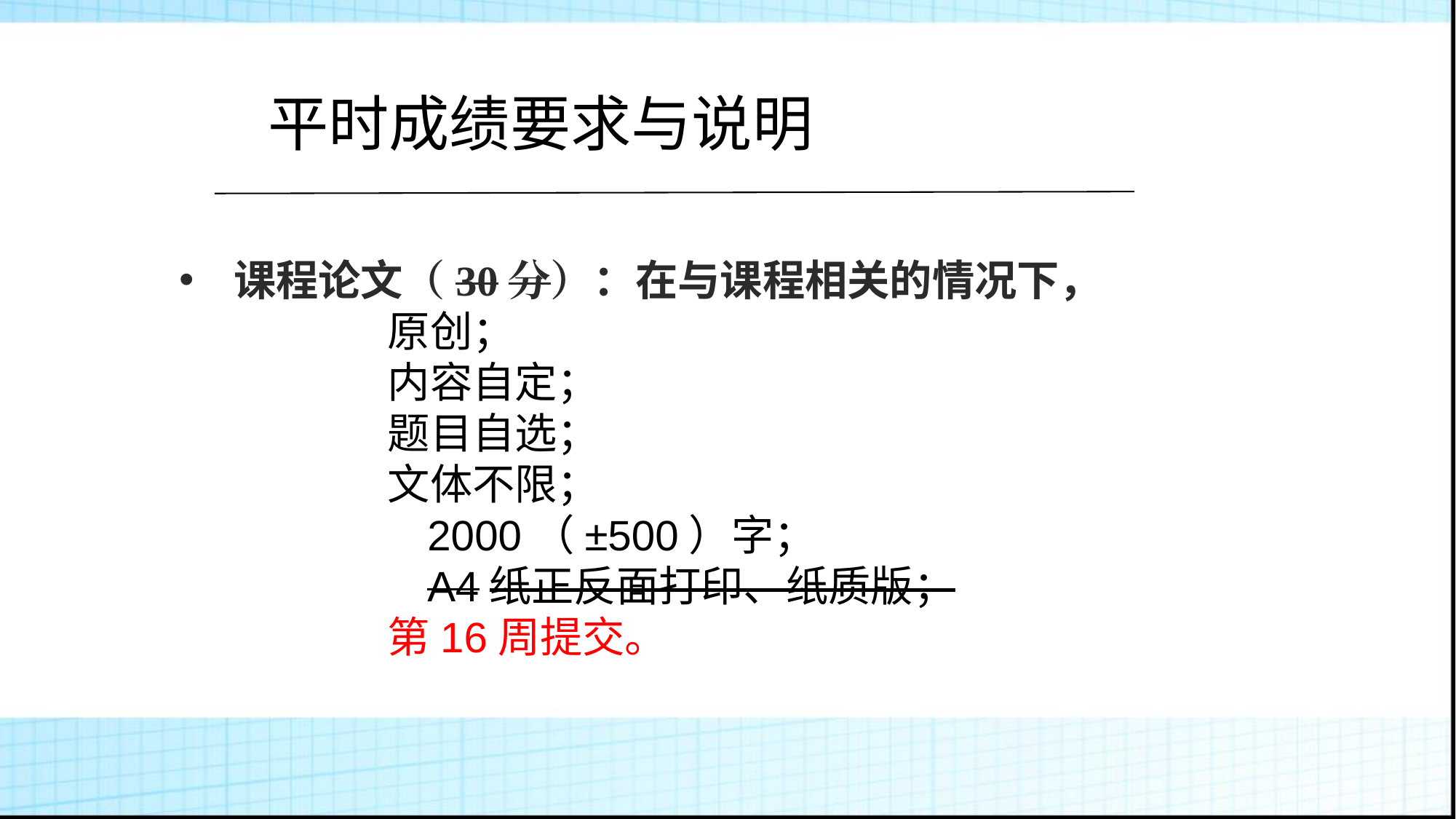

平时成绩要求与说明
课程论文（30分）：在与课程相关的情况下，
                     原创；
                     内容自定；
                     题目自选；
                     文体不限；
                     2000（±500）字；
                     A4纸正反面打印、纸质版；
                     第16周提交。